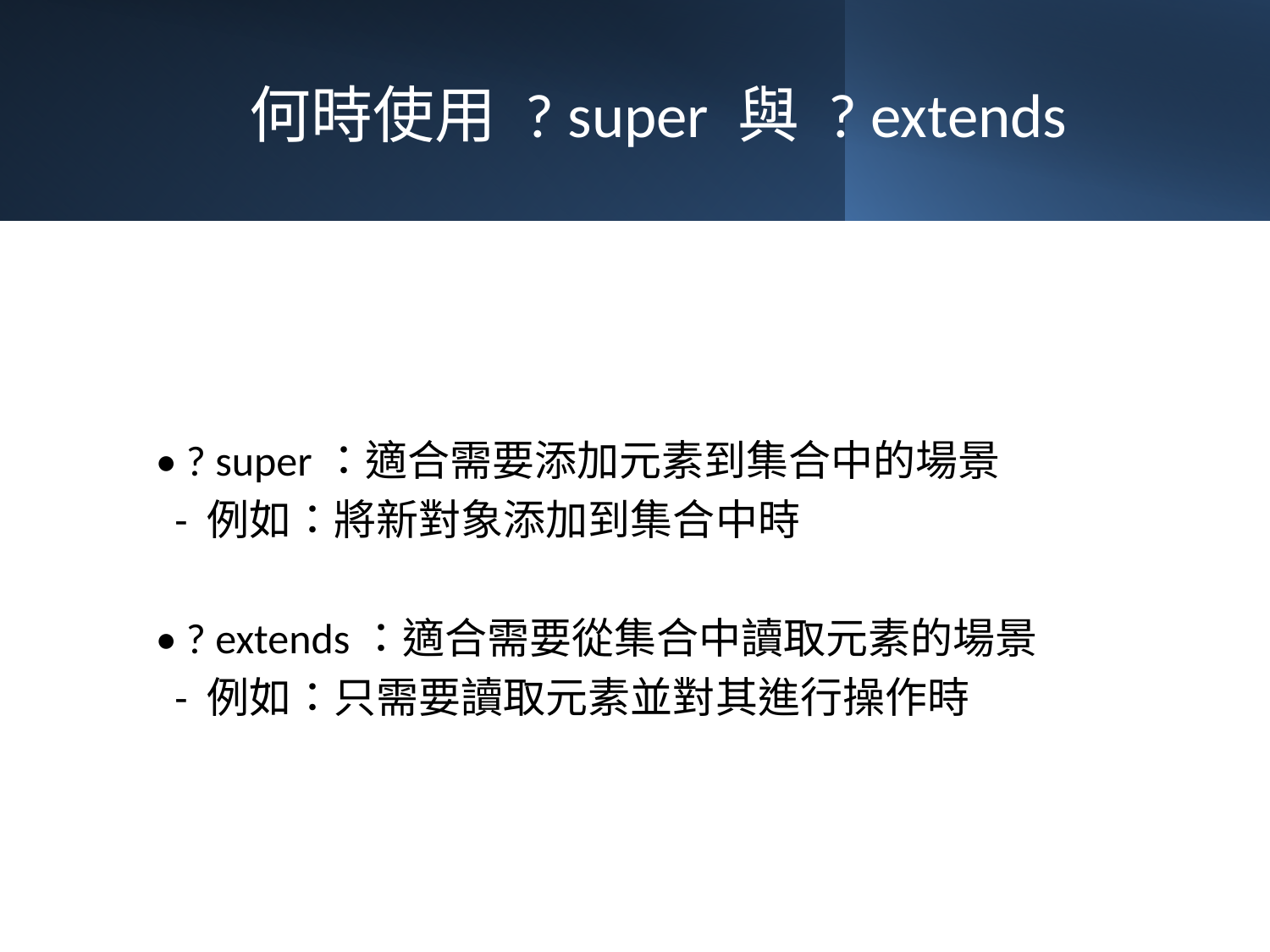

# 何時使用 ? super 與 ? extends
• ? super：適合需要添加元素到集合中的場景
  - 例如：將新對象添加到集合中時

• ? extends：適合需要從集合中讀取元素的場景
  - 例如：只需要讀取元素並對其進行操作時